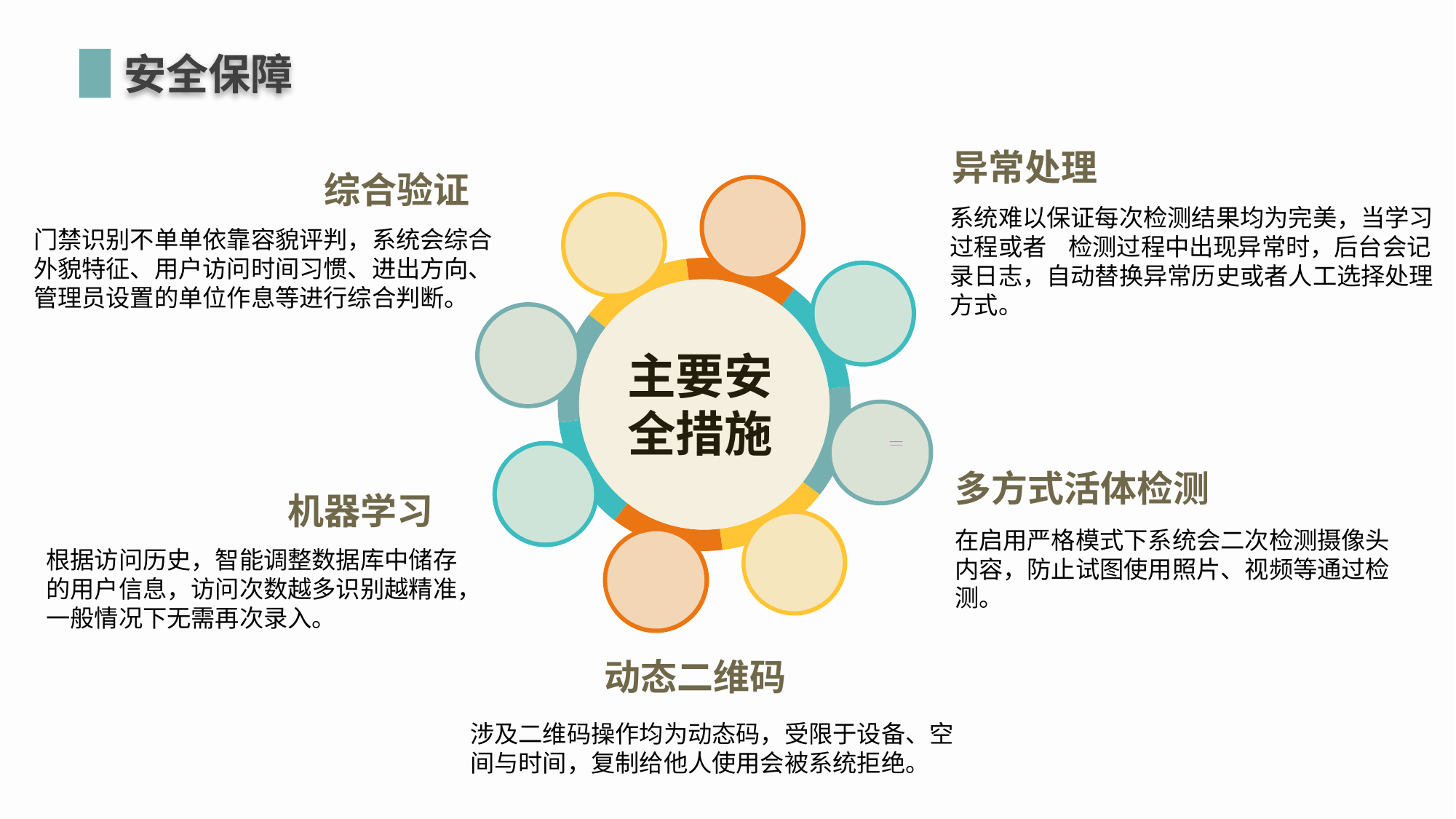

安全保障

异常处理
综合验证

主要安全措施

系统难以保证每次检测结果均为完美，当学习过程或者    检测过程中出现异常时，后台会记录日志，自动替换异常历史或者人工选择处理方式。
门禁识别不单单依靠容貌评判，系统会综合外貌特征、用户访问时间习惯、进出方向、管理员设置的单位作息等进行综合判断。
多方式活体检测
机器学习
在启用严格模式下系统会二次检测摄像头内容，防止试图使用照片、视频等通过检测。
根据访问历史，智能调整数据库中储存的用户信息，访问次数越多识别越精准，一般情况下无需再次录入。
动态二维码
涉及二维码操作均为动态码，受限于设备、空间与时间，复制给他人使用会被系统拒绝。